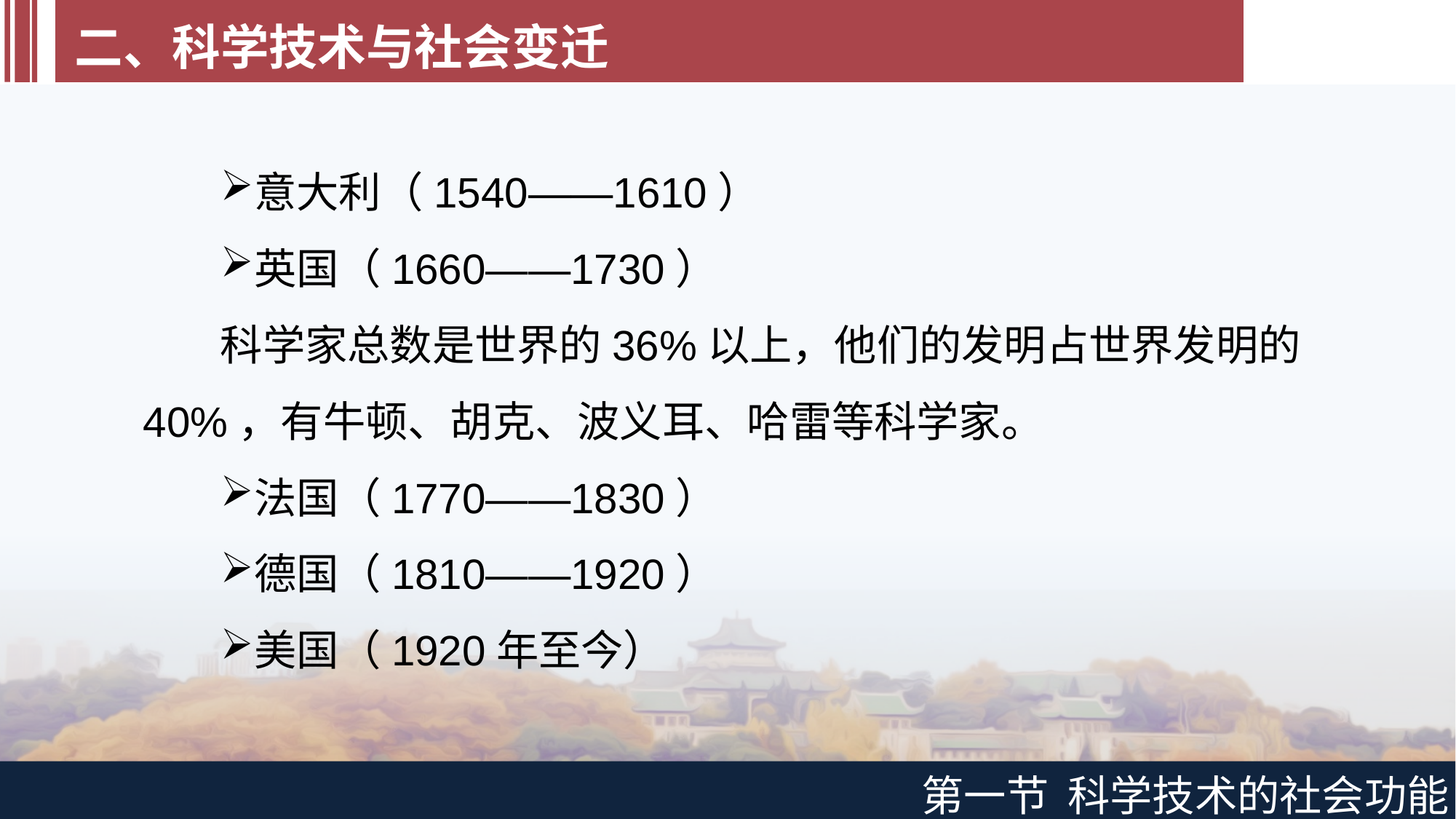

二、科学技术与社会变迁

意大利（1540——1610）
英国（1660——1730）
科学家总数是世界的36%以上，他们的发明占世界发明的40%，有牛顿、胡克、波义耳、哈雷等科学家。
法国（1770——1830）
德国（1810——1920）
美国（1920年至今）
第一节  科学技术的社会功能